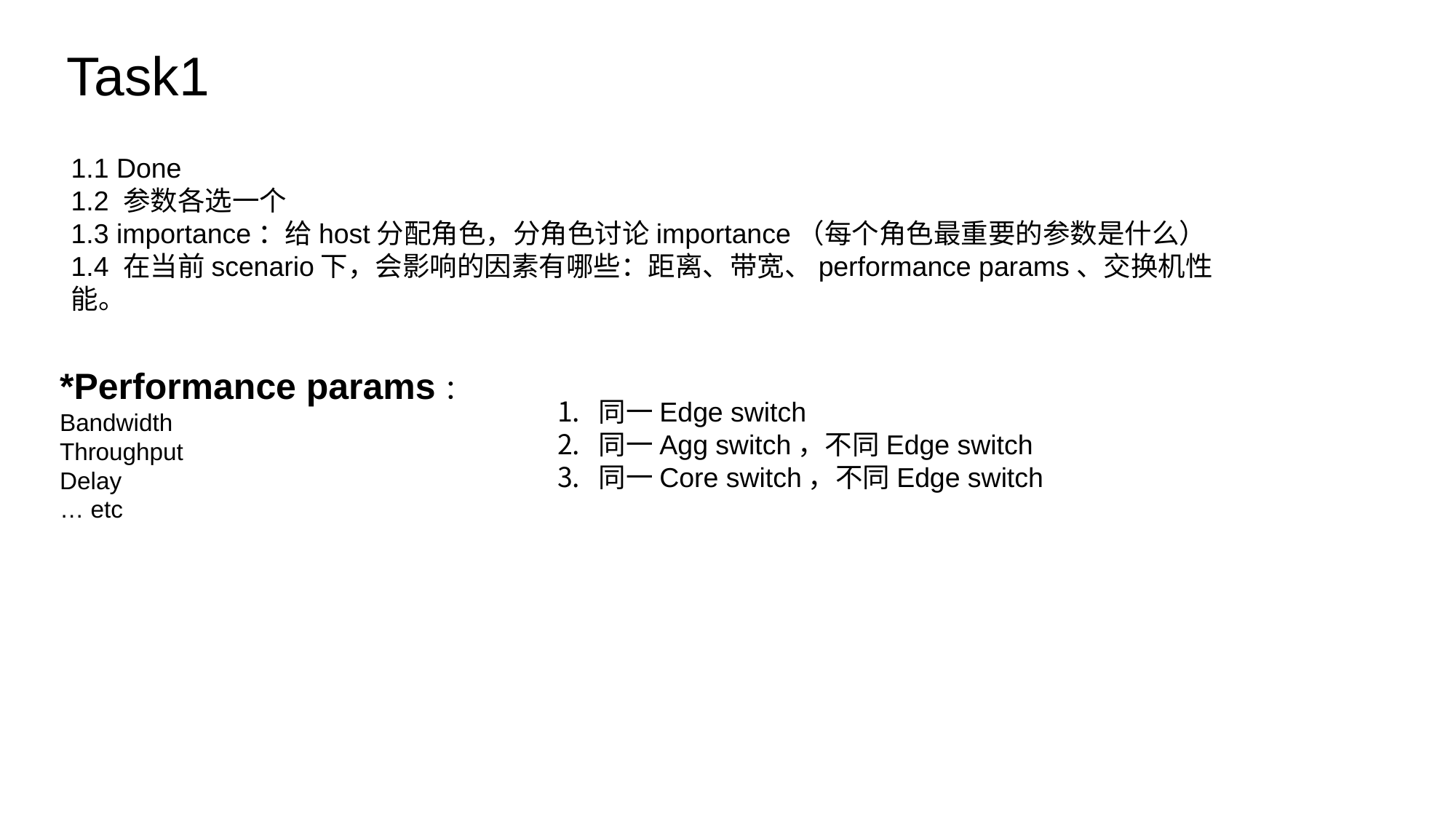

Task1
1.1 Done
1.2 参数各选一个
1.3 importance：给host分配角色，分角色讨论importance（每个角色最重要的参数是什么）
1.4 在当前scenario下，会影响的因素有哪些：距离、带宽、performance params、交换机性能。
*Performance params：
Bandwidth
Throughput
Delay
… etc
同一Edge switch
同一Agg switch，不同Edge switch
同一Core switch，不同Edge switch